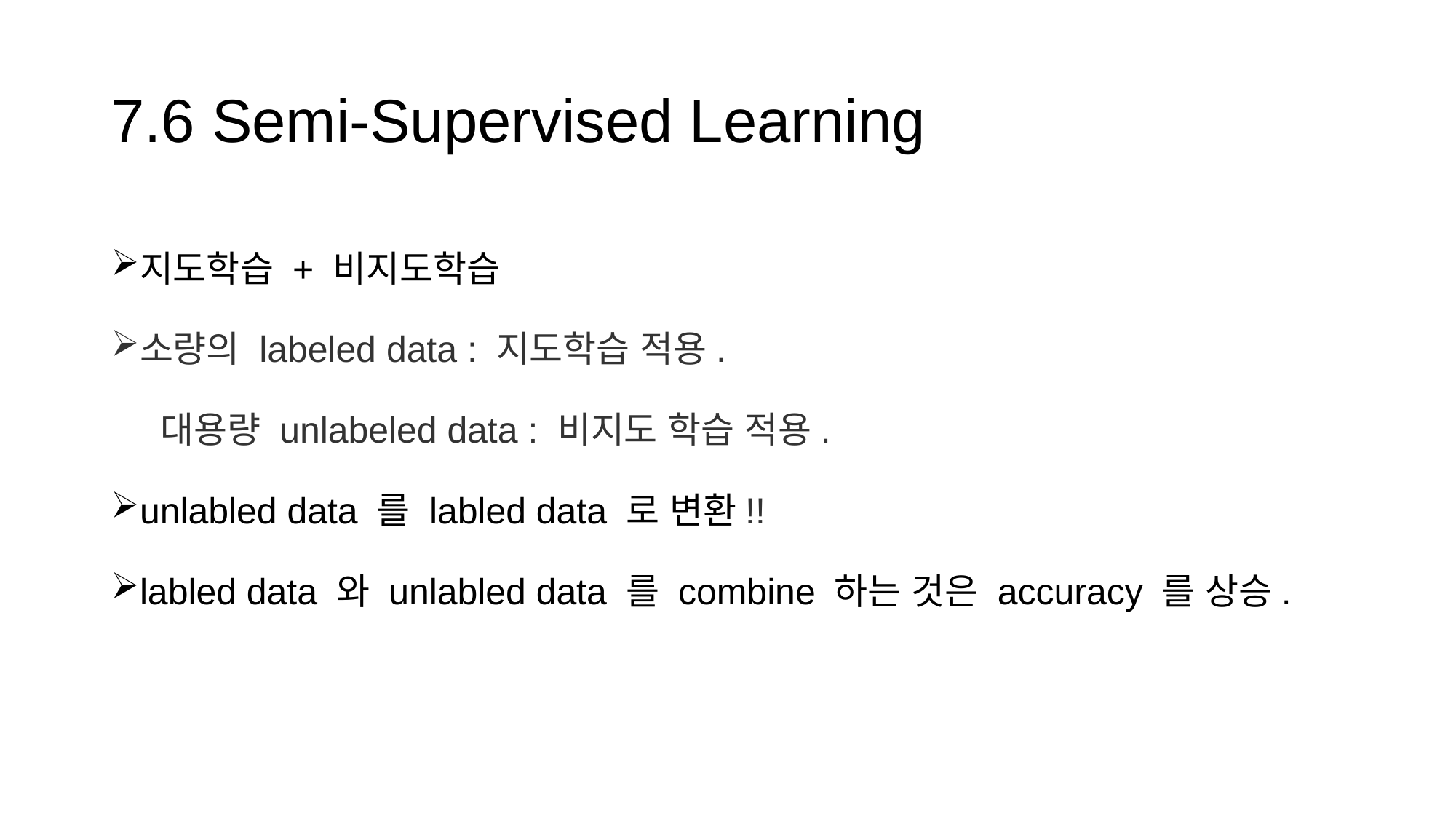

# 7.6 Semi-Supervised Learning
지도학습 + 비지도학습
소량의 labeled data : 지도학습 적용.
    대용량 unlabeled data : 비지도 학습 적용.
unlabled data 를 labled data 로 변환!!
labled data 와 unlabled data 를 combine 하는 것은 accuracy 를 상승.